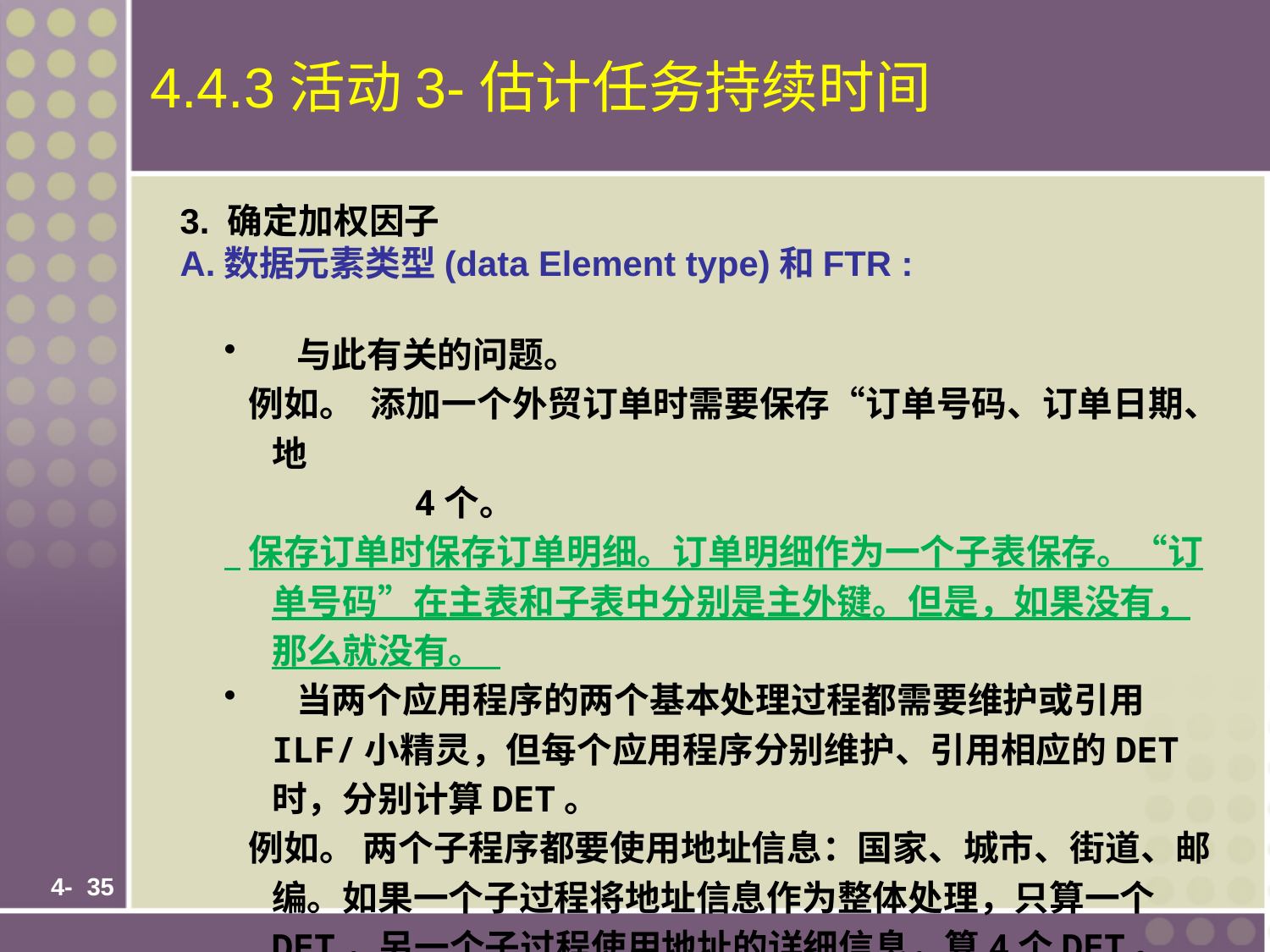

# 4.4.3活动3-估计任务持续时间
  3. 确定加权因子
  A.数据元素类型(data Element type)和FTR :

  与此有关的问题。
  例如。  添加一个外贸订单时需要保存“订单号码、订单日期、地
         4个。
  保存订单时保存订单明细。订单明细作为一个子表保存。“订单号码”在主表和子表中分别是主外键。但是，如果没有，那么就没有。
  当两个应用程序的两个基本处理过程都需要维护或引用ILF/小精灵，但每个应用程序分别维护、引用相应的DET时，分别计算DET。
  例如。 两个子程序都要使用地址信息：国家、城市、街道、邮编。如果一个子过程将地址信息作为整体处理，只算一个DET，另一个子过程使用地址的详细信息，算4个DET。

  4-  35